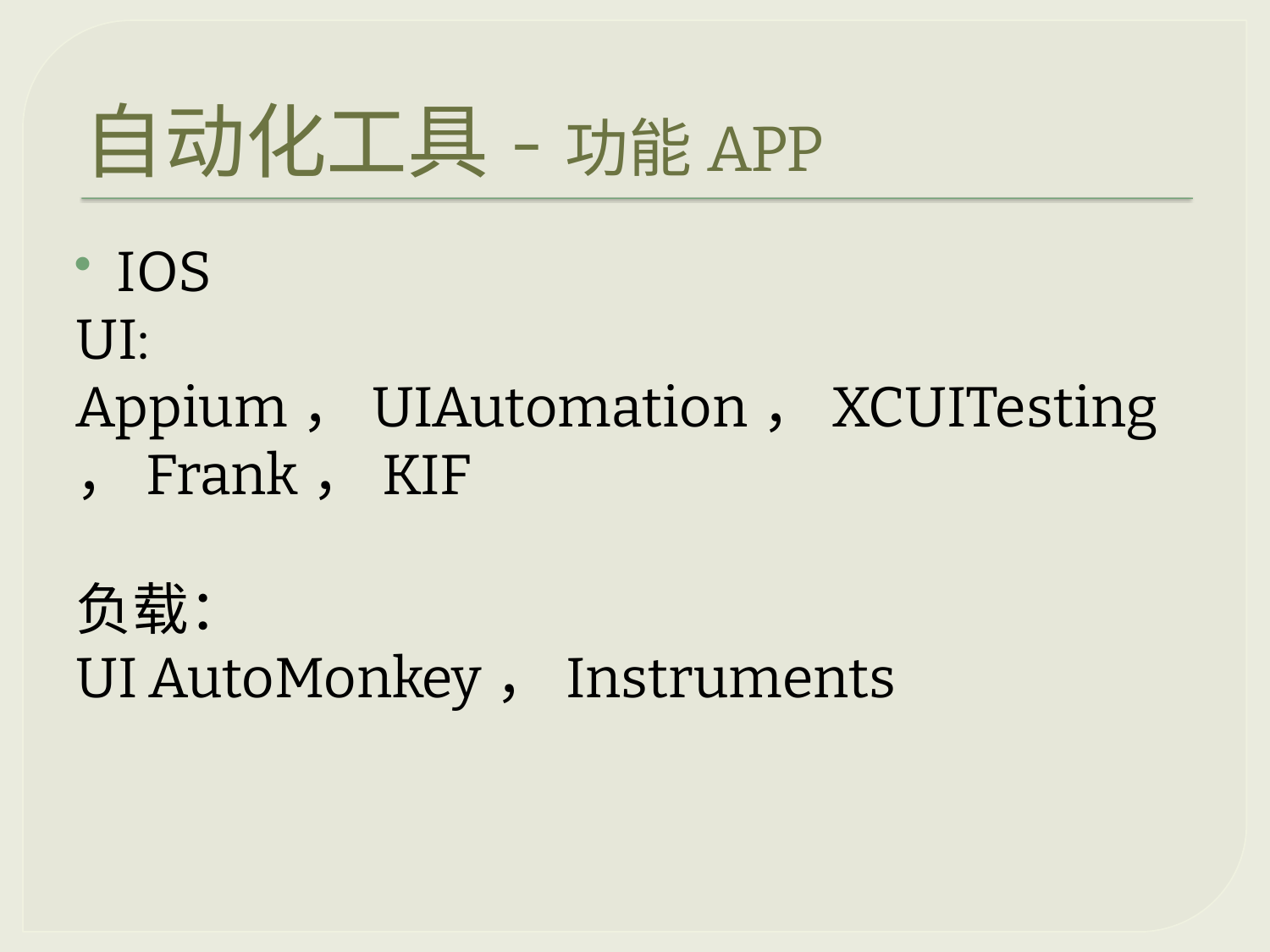

# 自动化工具-功能APP
IOS
UI:
Appium，UIAutomation，XCUITesting，Frank，KIF

负载：
UI AutoMonkey，Instruments